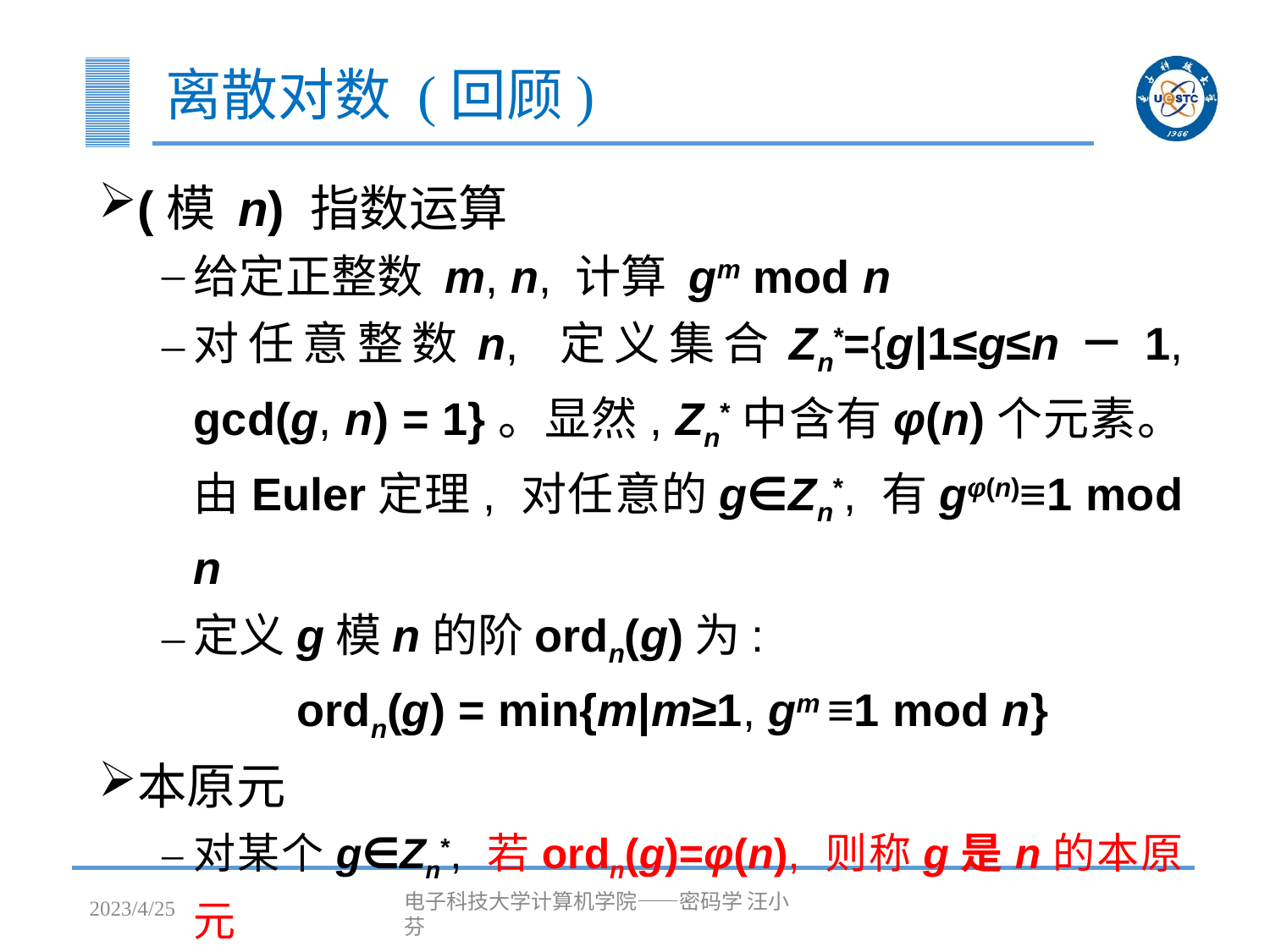

# 离散对数 (回顾)
(模 n) 指数运算
给定正整数 m, n, 计算 gm mod n
对任意整数n, 定义集合Zn*={g|1≤g≤n－1, gcd(g, n) = 1}。显然, Zn*中含有φ(n)个元素。由Euler定理, 对任意的g∈Zn*, 有gφ(n)≡1 mod n
定义g模n的阶ordn(g)为:
ordn(g) = min{m|m≥1, gm ≡1 mod n}
本原元
对某个g∈Zn*, 若ordn(g)=φ(n), 则称g是n的本原元
当 n = 2, 4, pe, 2pe时, Zn*中存在本原元, p是奇素数
2023/4/25
电子科技大学计算机学院——密码学 汪小芬